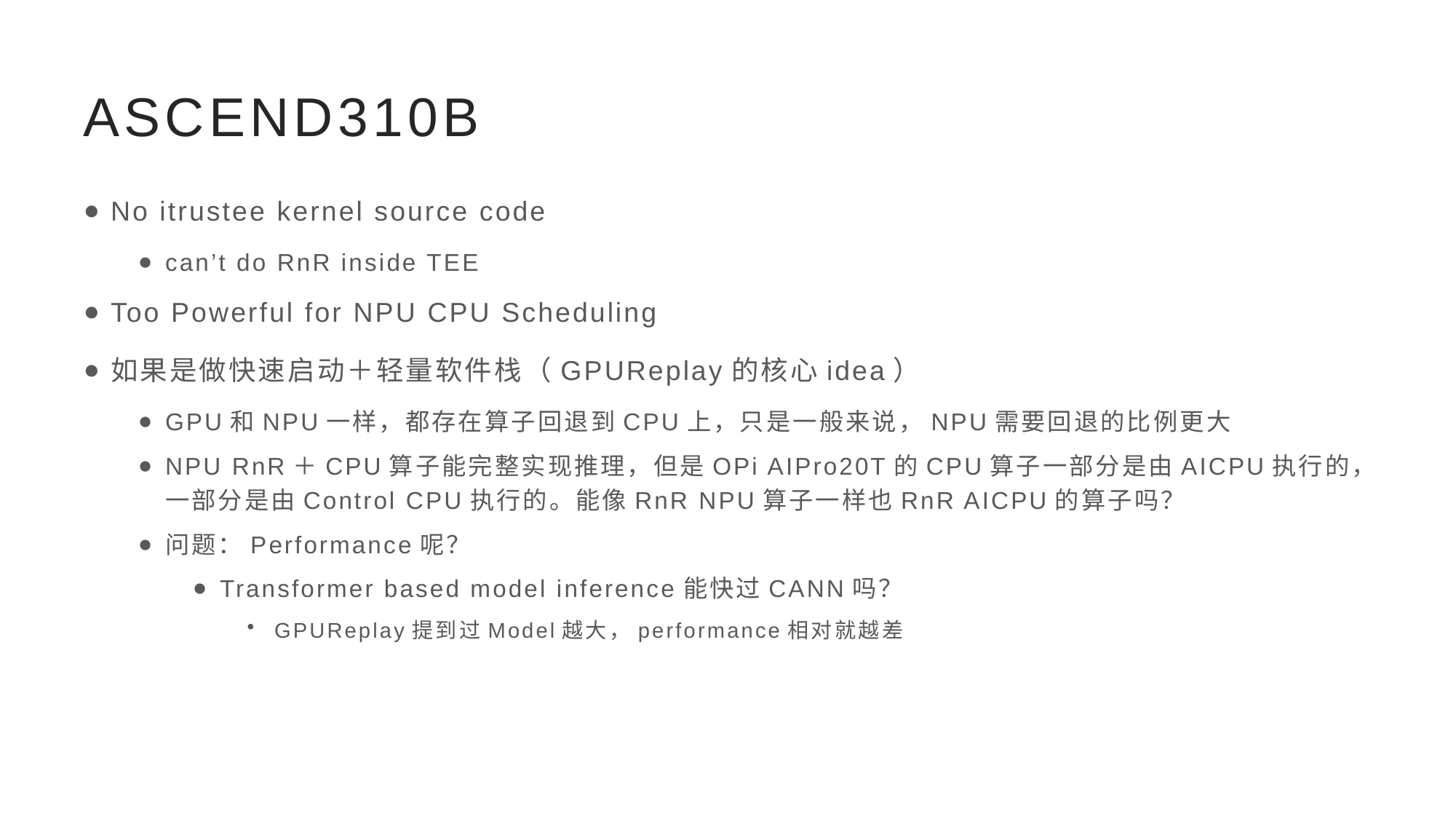

# ASCEND310B
No itrustee kernel source code
can’t do RnR inside TEE
Too Powerful for NPU CPU Scheduling
如果是做快速启动＋轻量软件栈（GPUReplay的核心idea）
GPU和NPU一样，都存在算子回退到CPU上，只是一般来说，NPU需要回退的比例更大
NPU RnR＋CPU算子能完整实现推理，但是OPi AIPro20T的CPU算子一部分是由AICPU执行的，一部分是由Control CPU执行的。能像RnR NPU算子一样也RnR AICPU的算子吗？
问题：Performance呢？
Transformer based model inference能快过CANN吗？
GPUReplay提到过Model越大，performance相对就越差